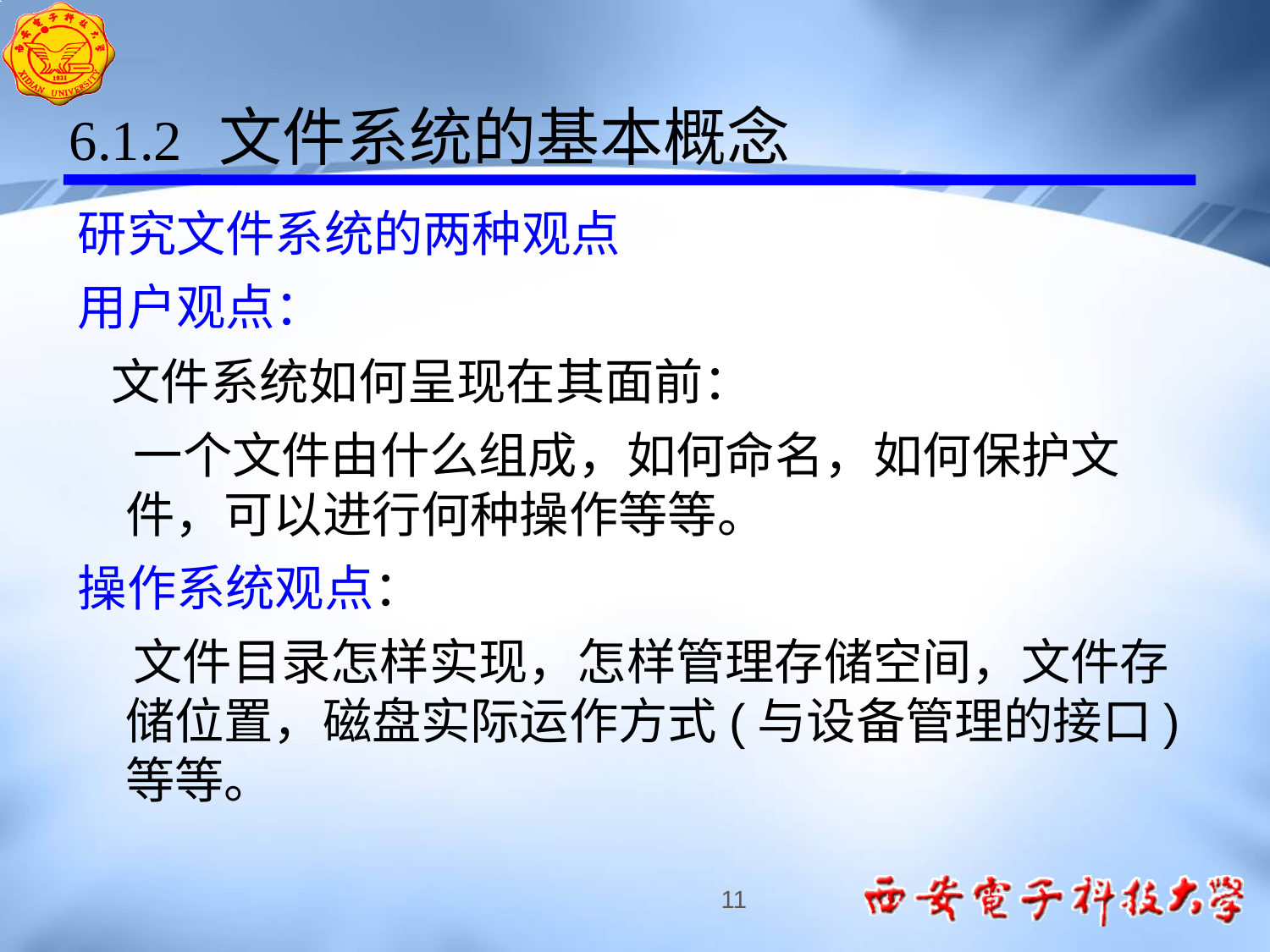

6.1.2 文件系统的基本概念
研究文件系统的两种观点
用户观点：
  文件系统如何呈现在其面前：
    一个文件由什么组成，如何命名，如何保护文件，可以进行何种操作等等。
操作系统观点：
    文件目录怎样实现，怎样管理存储空间，文件存储位置，磁盘实际运作方式(与设备管理的接口)等等。
11